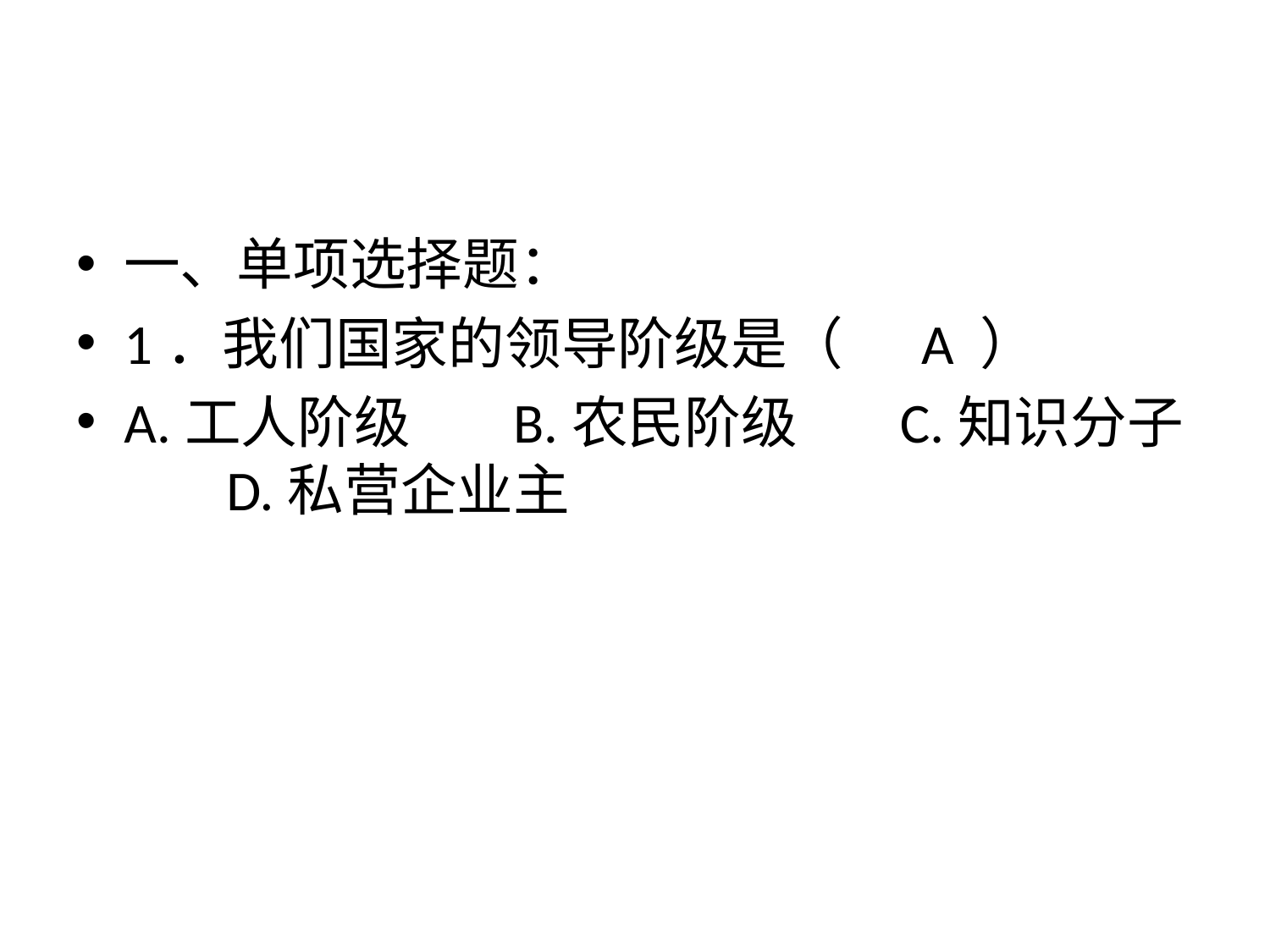

#
一、单项选择题：
1．我们国家的领导阶级是（     A ）
A.工人阶级       B.农民阶级       C.知识分子        D.私营企业主